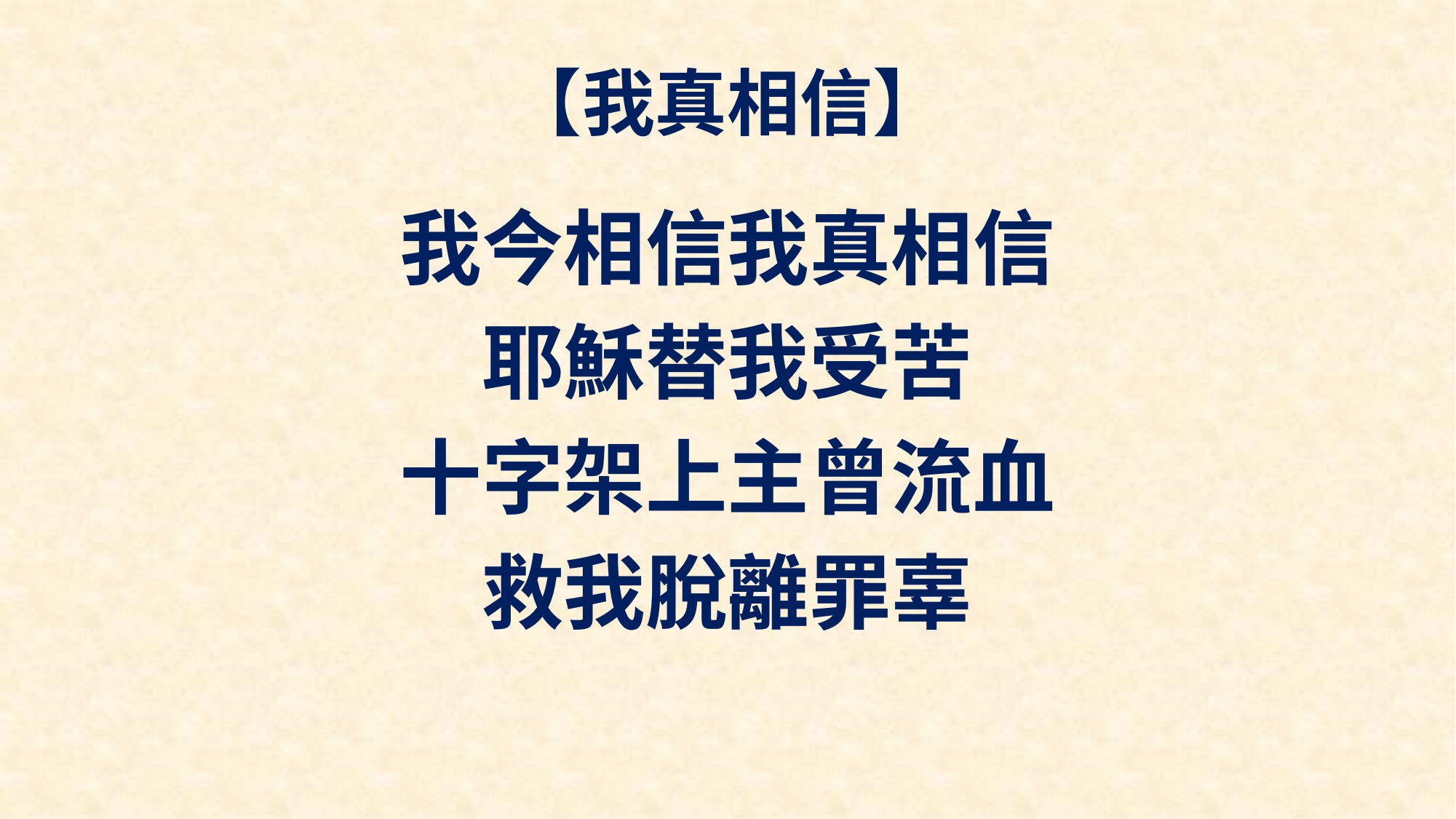

# 【我真相信】
我今相信我真相信
耶穌替我受苦
十字架上主曾流血
救我脫離罪辜